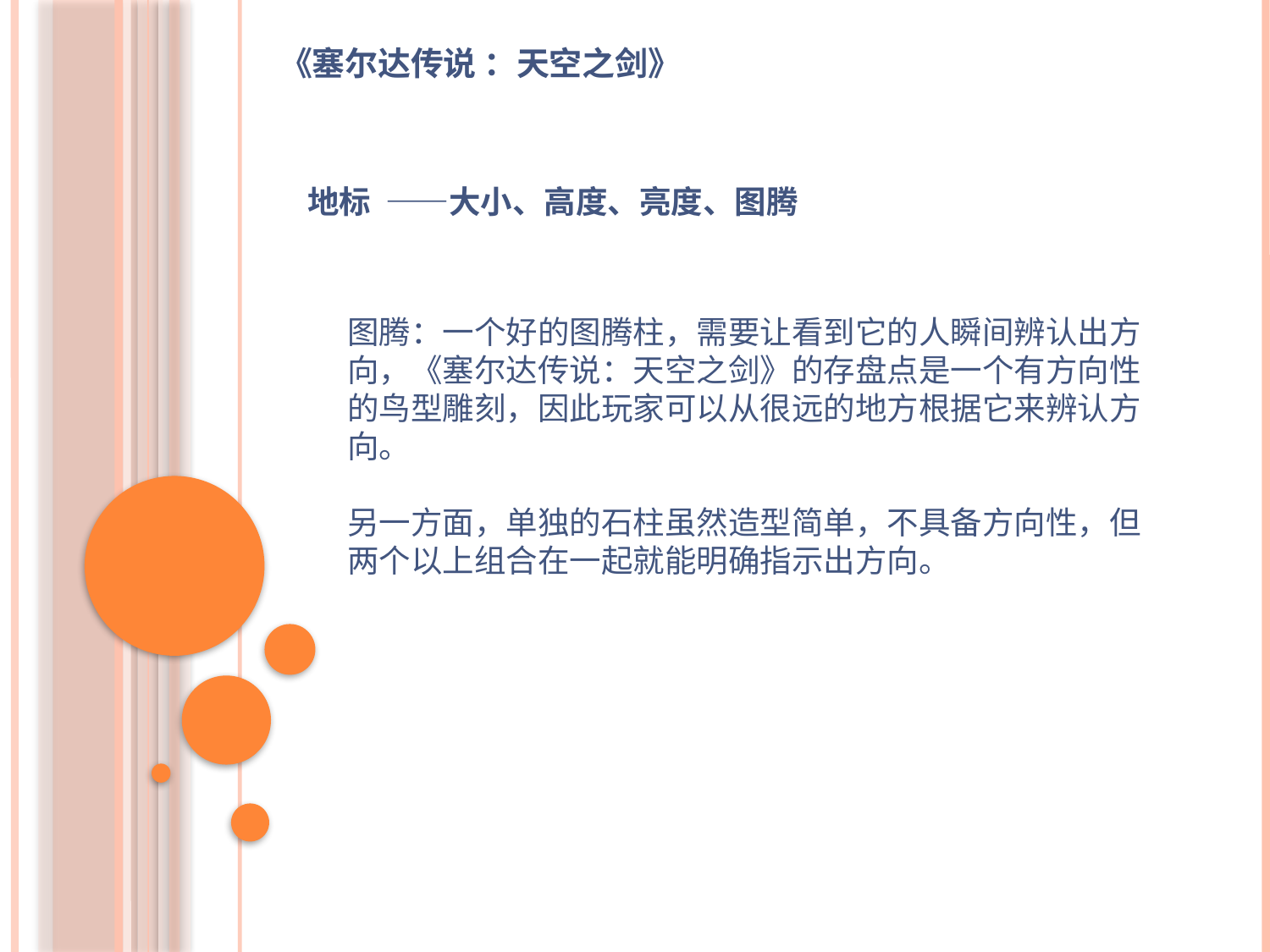

# 《塞尔达传说 ：天空之剑》
地标  ——大小、高度、亮度、图腾
图腾：一个好的图腾柱，需要让看到它的人瞬间辨认出方向，《塞尔达传说：天空之剑》的存盘点是一个有方向性的鸟型雕刻，因此玩家可以从很远的地方根据它来辨认方向。

另一方面，单独的石柱虽然造型简单，不具备方向性，但两个以上组合在一起就能明确指示出方向。